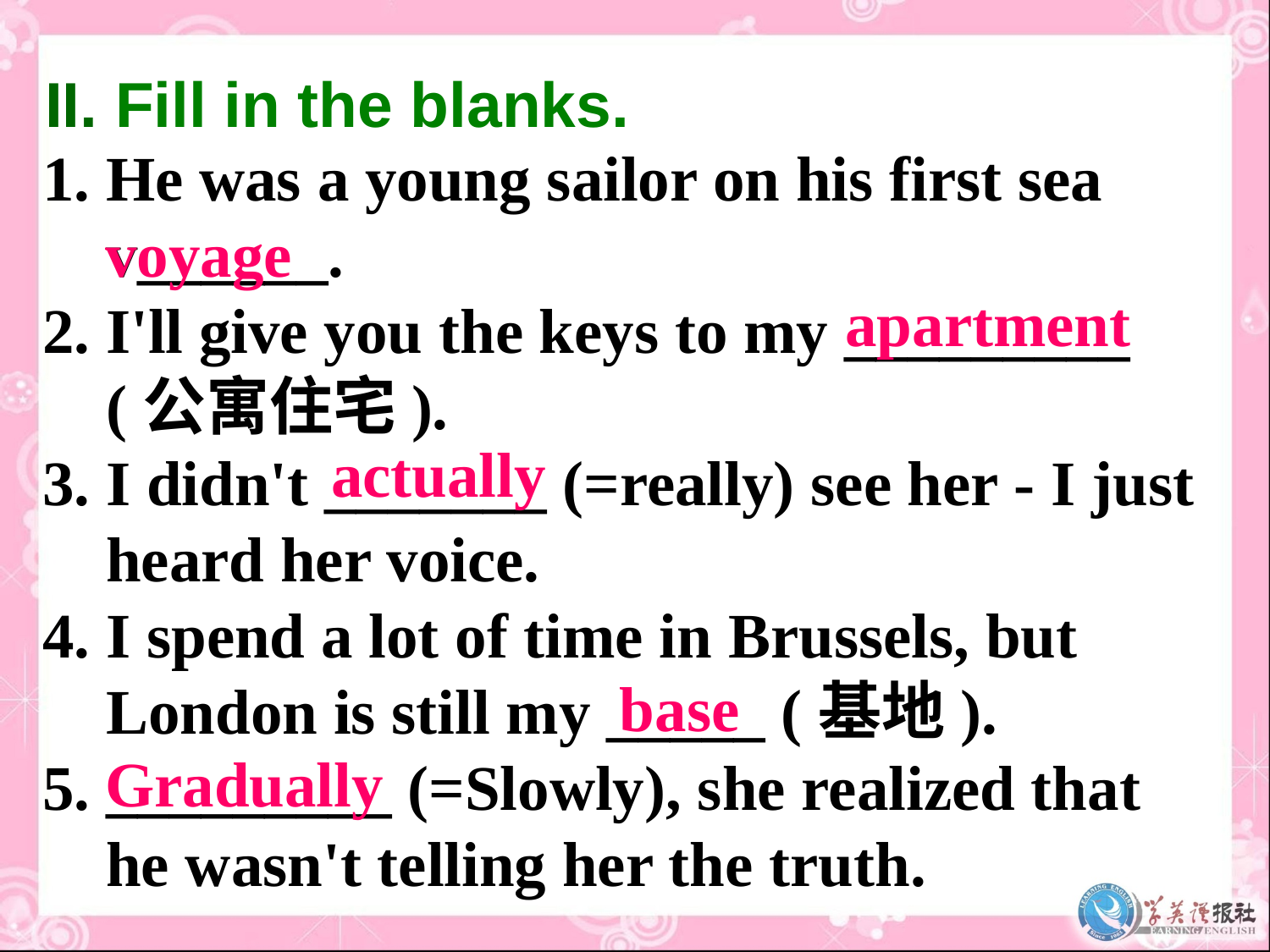

II. Fill in the blanks.
1. He was a young sailor on his first sea
    v______.
2. I'll give you the keys to my _________
    (公寓住宅).
3. I didn't _______ (=really) see her - I just
    heard her voice.
4. I spend a lot of time in Brussels, but
    London is still my _____ (基地).
5. _________ (=Slowly), she realized that
    he wasn't telling her the truth.
voyage
apartment
 actually
base
Gradually